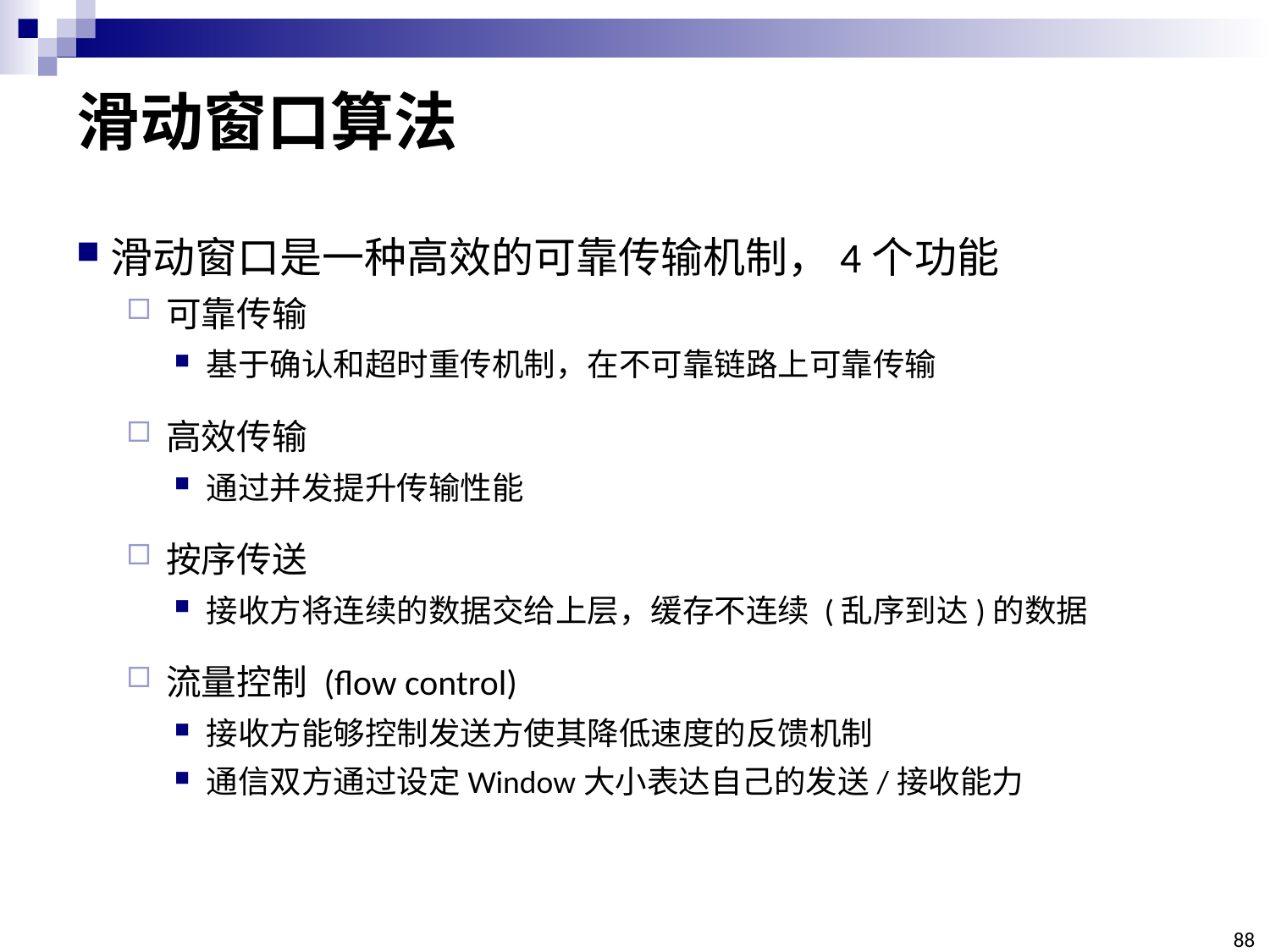

# 滑动窗口算法
滑动窗口是一种高效的可靠传输机制，4个功能
可靠传输
基于确认和超时重传机制，在不可靠链路上可靠传输
高效传输
通过并发提升传输性能
按序传送
接收方将连续的数据交给上层，缓存不连续 (乱序到达)的数据
流量控制 (flow control)
接收方能够控制发送方使其降低速度的反馈机制
通信双方通过设定Window大小表达自己的发送/接收能力
88